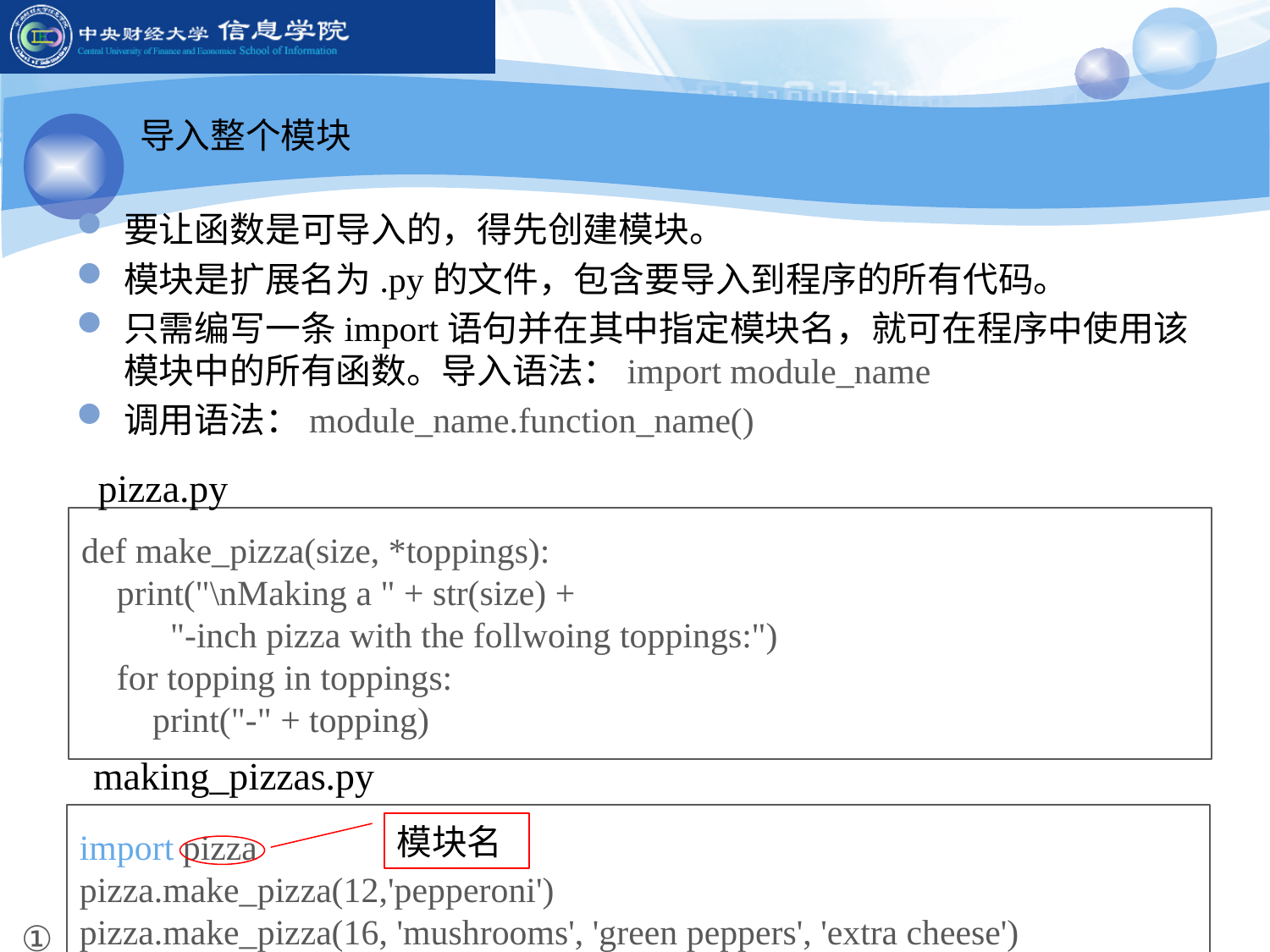

导入整个模块
要让函数是可导入的，得先创建模块。
模块是扩展名为.py的文件，包含要导入到程序的所有代码。
只需编写一条import语句并在其中指定模块名，就可在程序中使用该模块中的所有函数。导入语法：import module_name
调用语法：module_name.function_name()

pizza.py
def make_pizza(size, *toppings):
    print("\nMaking a " + str(size) +
          "-inch pizza with the follwoing toppings:")
    for topping in toppings:
        print("-" + topping)
making_pizzas.py
import pizza
pizza.make_pizza(12,'pepperoni')
pizza.make_pizza(16, 'mushrooms', 'green peppers', 'extra cheese')
模块名

①